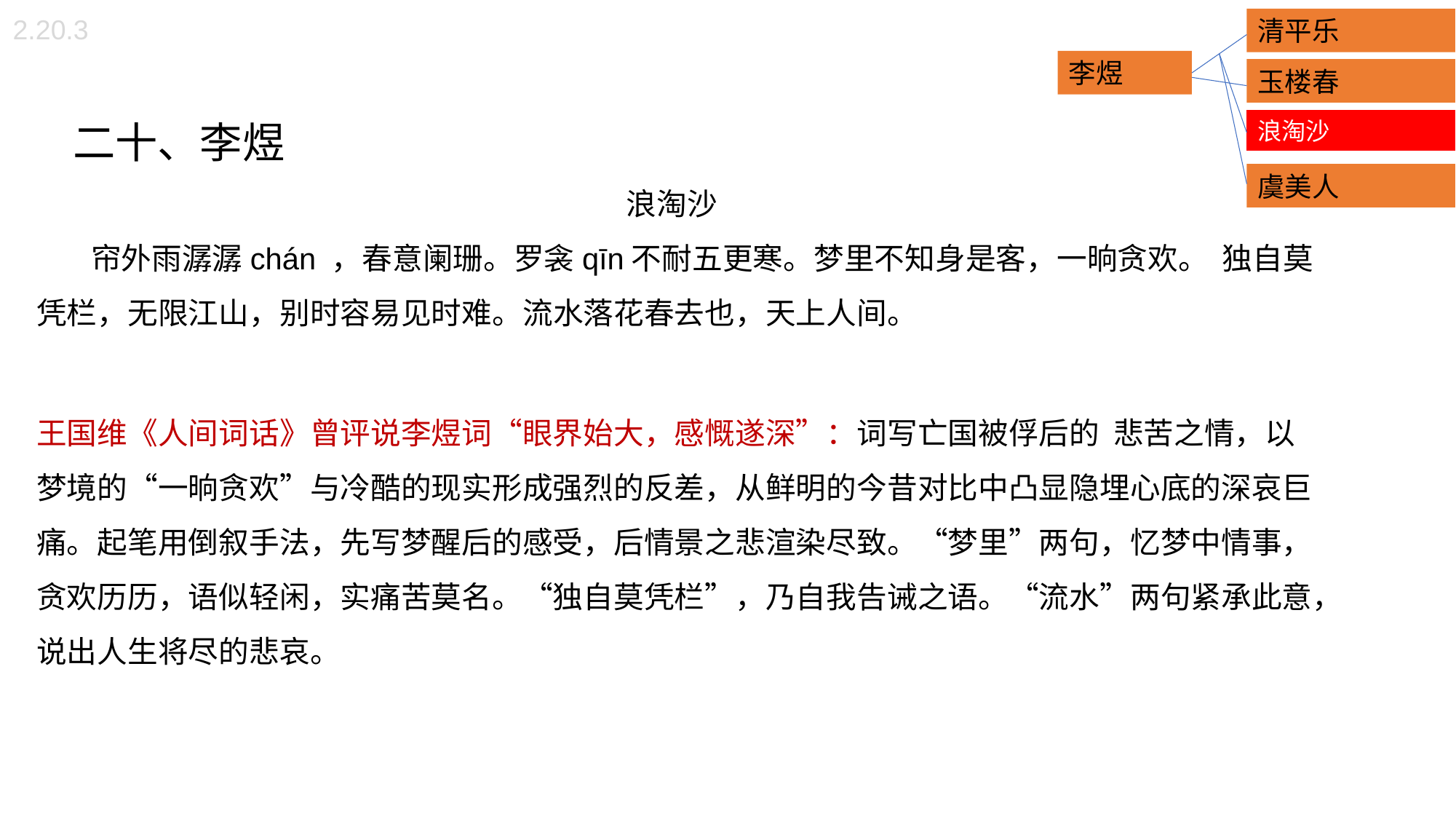

2.20.3
清平乐
李煜
玉楼春
     二十、李煜
浪淘沙
       帘外雨潺潺chán ，春意阑珊。罗衾qīn不耐五更寒。梦里不知身是客，一晌贪欢。  独自莫凭栏，无限江山，别时容易见时难。流水落花春去也，天上人间。

王国维《人间词话》曾评说李煜词“眼界始大，感慨遂深”：词写亡国被俘后的  悲苦之情，以梦境的“一晌贪欢”与冷酷的现实形成强烈的反差，从鲜明的今昔对比中凸显隐埋心底的深哀巨痛。起笔用倒叙手法，先写梦醒后的感受，后情景之悲渲染尽致。“梦里”两句，忆梦中情事，贪欢历历，语似轻闲，实痛苦莫名。“独自莫凭栏”，乃自我告诫之语。“流水”两句紧承此意，说出人生将尽的悲哀。
浪淘沙
虞美人